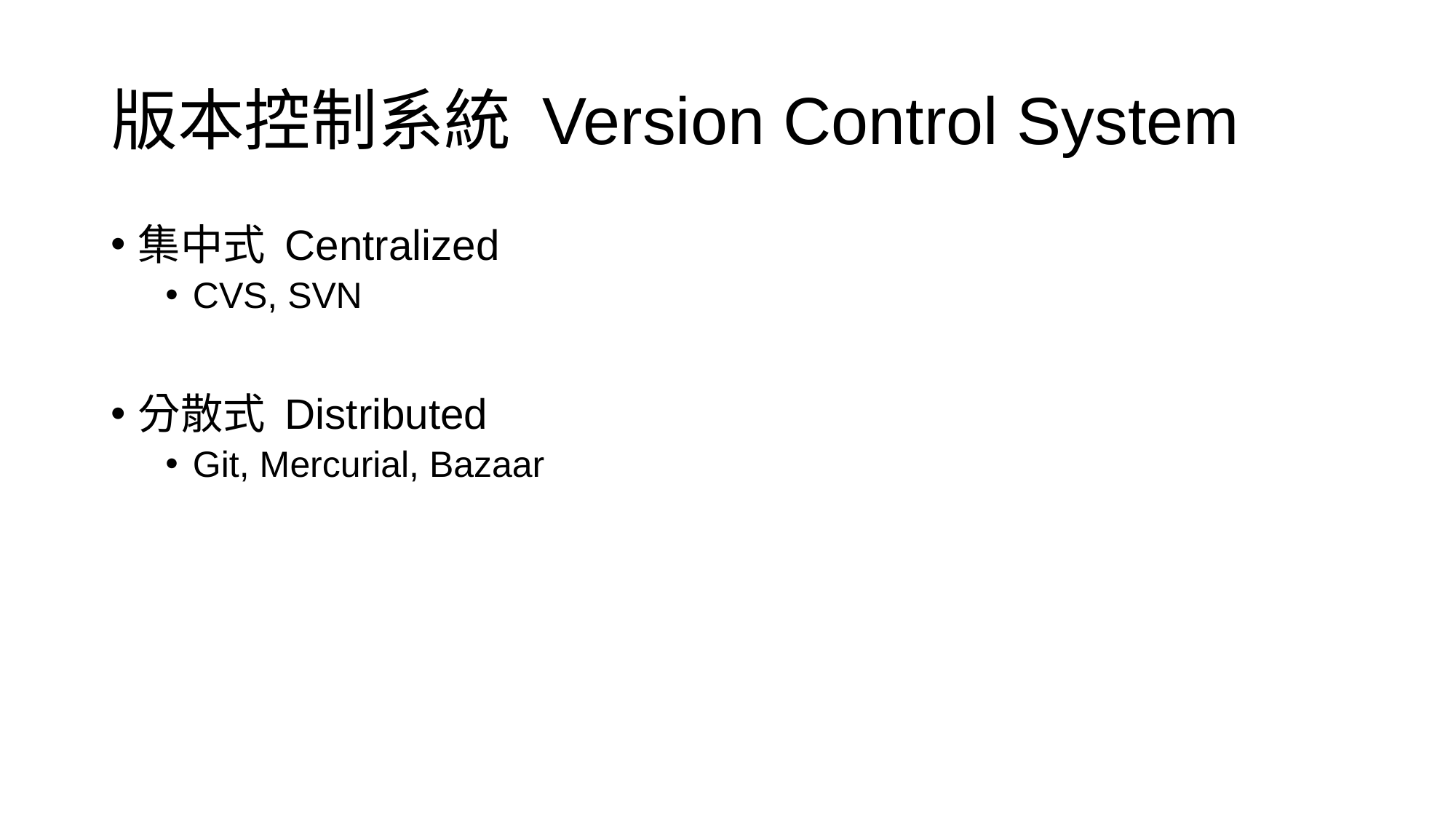

# 版本控制系統 Version Control System
集中式 Centralized
CVS, SVN

分散式 Distributed
Git, Mercurial, Bazaar